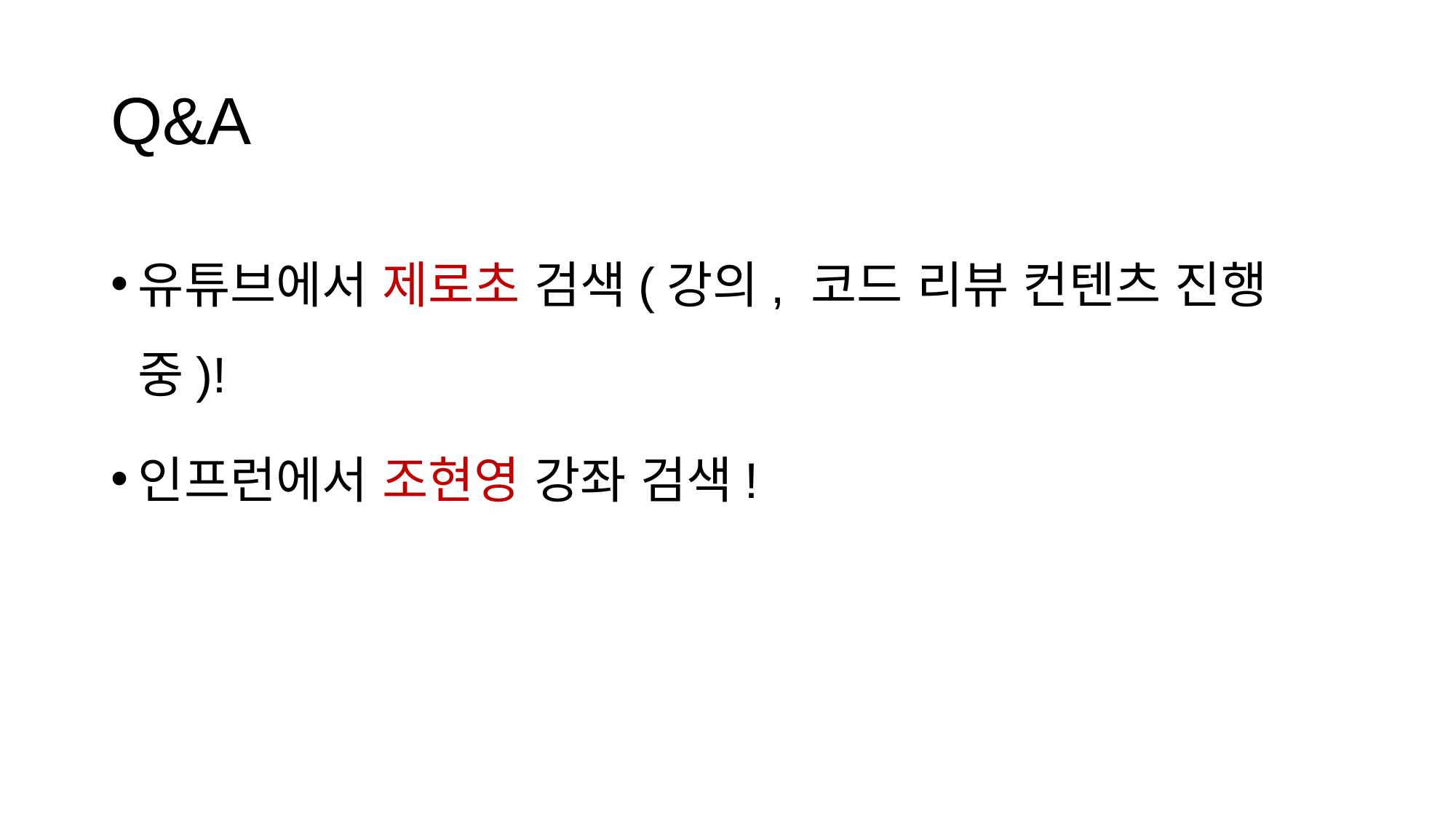

# Q&A
유튜브에서 제로초 검색(강의, 코드 리뷰 컨텐츠 진행중)!
인프런에서 조현영 강좌 검색!